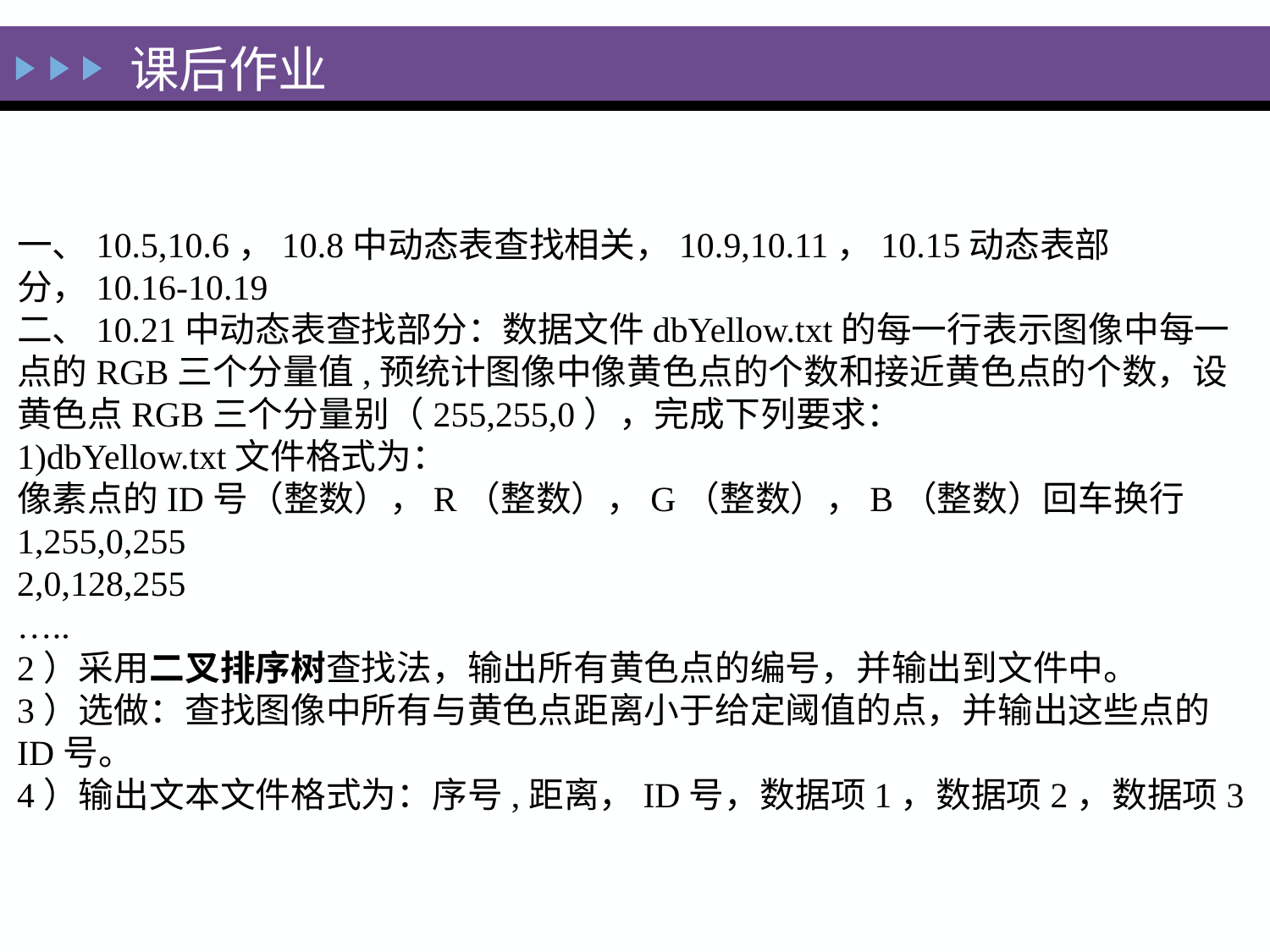

# 课后作业
一、10.5,10.6，10.8中动态表查找相关，10.9,10.11，10.15动态表部分，10.16-10.19
二、10.21中动态表查找部分：数据文件dbYellow.txt的每一行表示图像中每一点的RGB三个分量值,预统计图像中像黄色点的个数和接近黄色点的个数，设黄色点RGB三个分量别（255,255,0），完成下列要求：
1)dbYellow.txt文件格式为：
像素点的ID号（整数），R（整数），G（整数），B（整数）回车换行
1,255,0,255
2,0,128,255
…..
2）采用二叉排序树查找法，输出所有黄色点的编号，并输出到文件中。
3）选做：查找图像中所有与黄色点距离小于给定阈值的点，并输出这些点的ID号。
4）输出文本文件格式为：序号,距离，ID号，数据项1，数据项2，数据项3